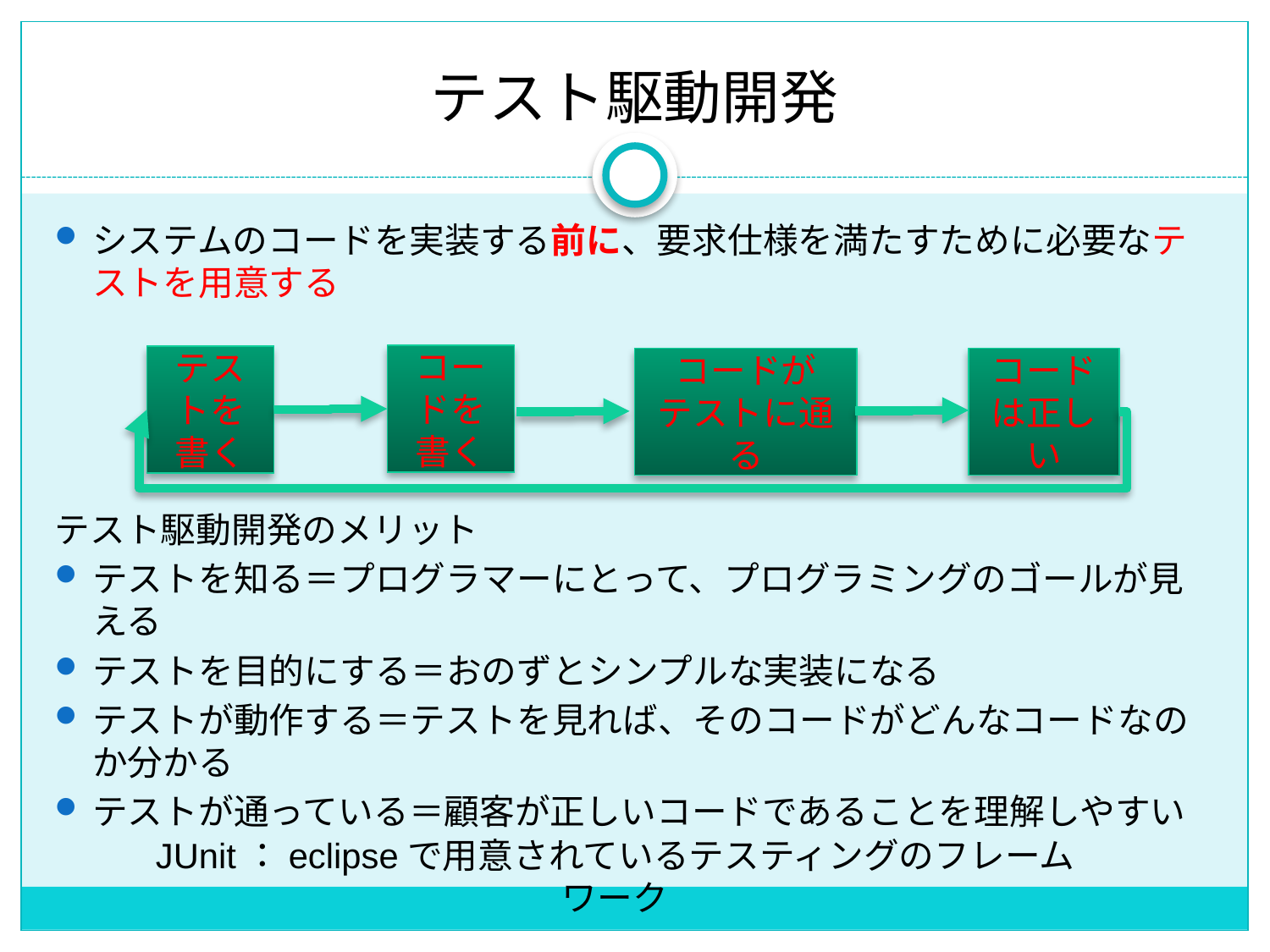

# テスト駆動開発
システムのコードを実装する前に、要求仕様を満たすために必要なテストを用意する

テスト駆動開発のメリット
テストを知る＝プログラマーにとって、プログラミングのゴールが見える
テストを目的にする＝おのずとシンプルな実装になる
テストが動作する＝テストを見れば、そのコードがどんなコードなのか分かる
テストが通っている＝顧客が正しいコードであることを理解しやすい

コードを書く
テストを書く
コードが
テストに通る
コードは正しい
JUnit：eclipseで用意されているテスティングのフレームワーク